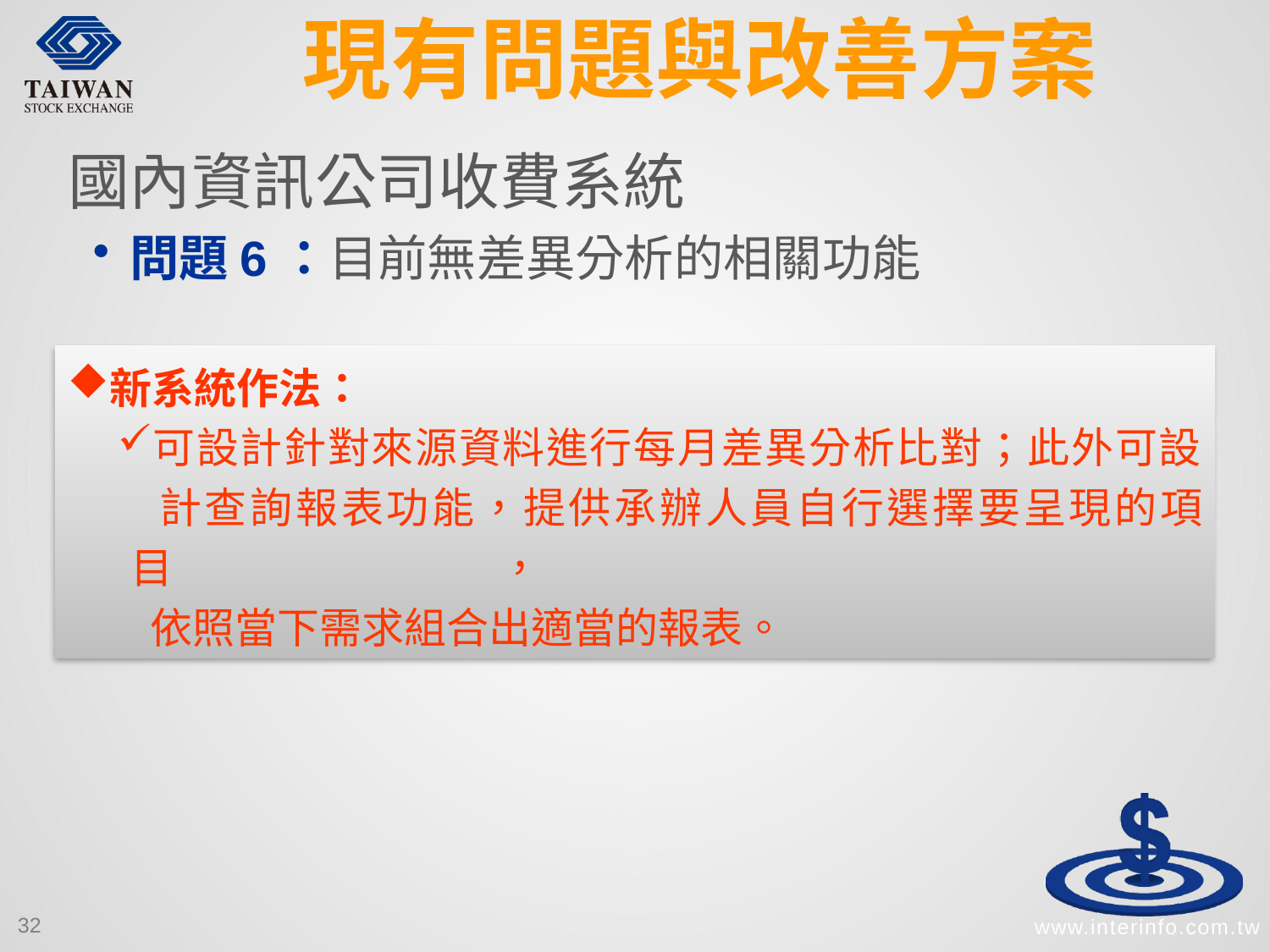

# 現有問題與改善方案
國內資訊公司收費系統
問題6：目前無差異分析的相關功能
新系統作法：
可設計針對來源資料進行每月差異分析比對；此外可設
  計查詢報表功能，提供承辦人員自行選擇要呈現的項目，
  依照當下需求組合出適當的報表。